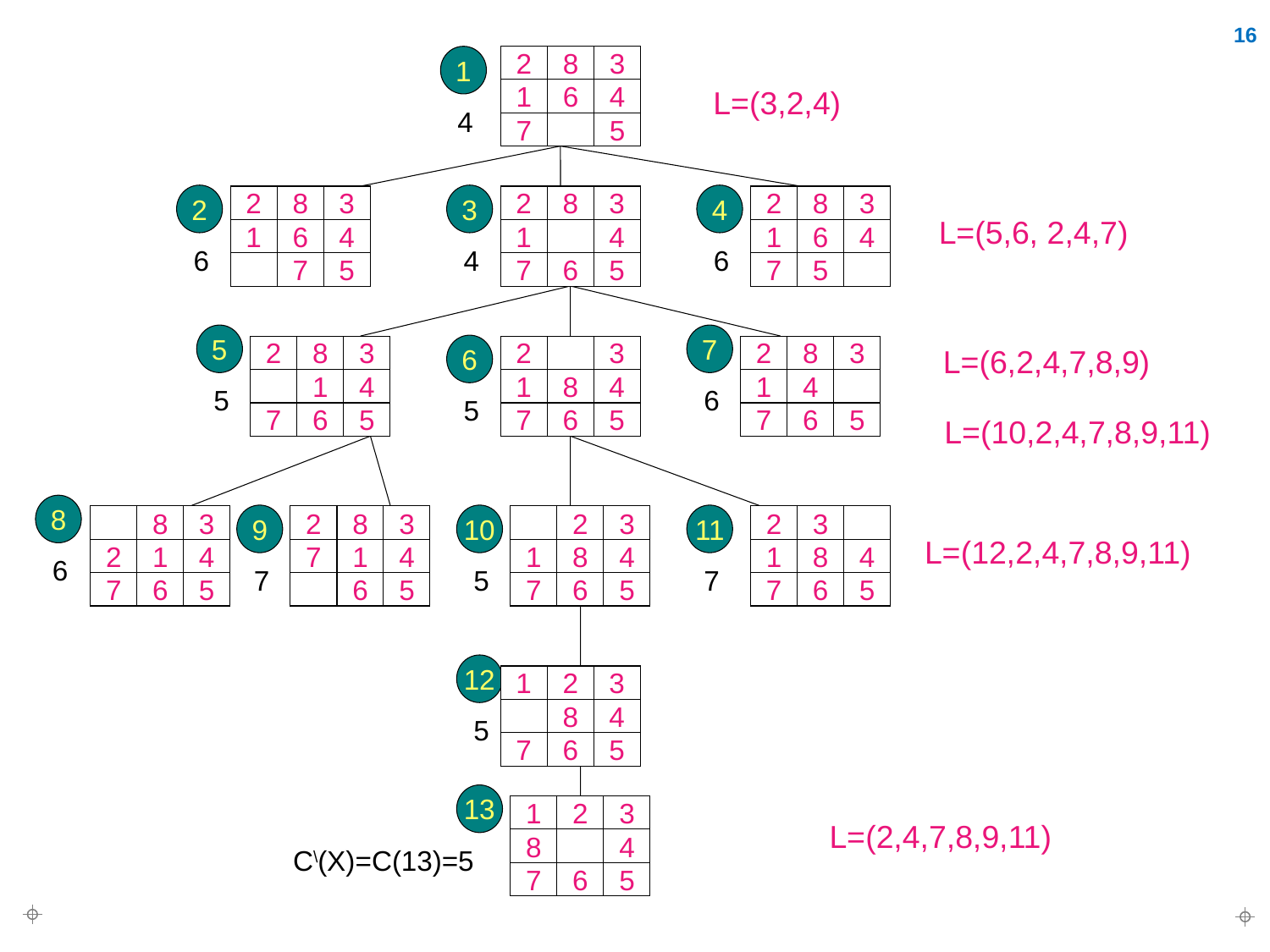

16
2
8
3
1
6
4
7

5
1
# 6.1  分支界限法的基本思想
L=(3,2,4)
4

2
3
4
2
8
3
1
6
4

7
5
2
8
3
1

4
7
6
5
2
8
3
1
6
4
7
5

L=(5,6, 2,4,7)
6
4
6

5
7
6
2
8
3

1
4
7
6
5
2

3
1
8
4
7
6
5
2
8
3
1
4

7
6
5
L=(6,2,4,7,8,9)
5
6
5
L=(10,2,4,7,8,9,11)

8
9
10
11

8
3
2
1
4
7
6
5
2
8
3
7
1
4

6
5

2
3
1
8
4
7
6
5
2
3

1
8
4
7
6
5
L=(12,2,4,7,8,9,11)
6
7
5
7

12
1
2
3

8
4
7
6
5
5

13
1
2
3
8

4
7
6
5
L=(2,4,7,8,9,11)
C\(X)=C(13)=5